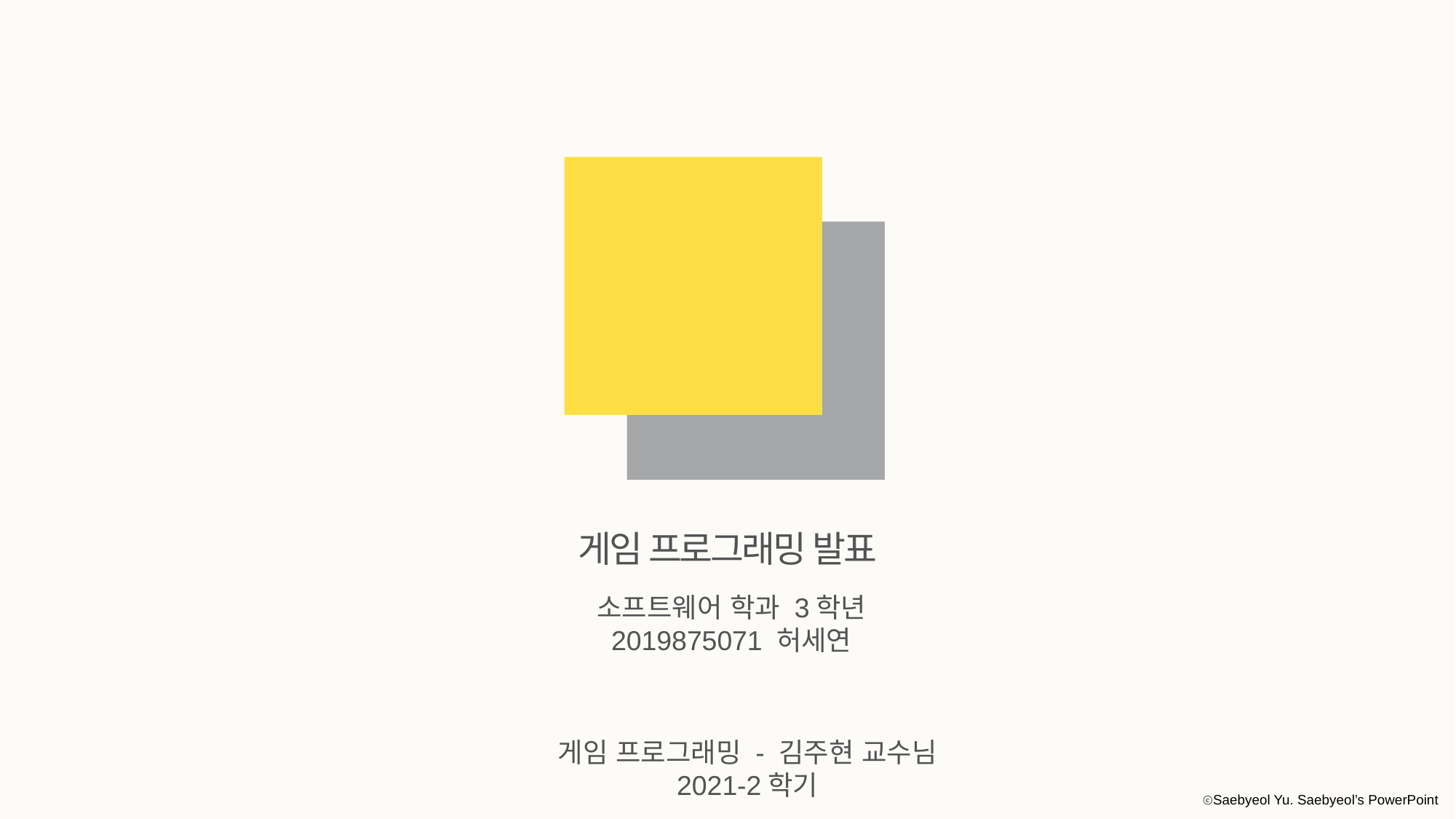

게임 프로그래밍 발표
소프트웨어 학과 3학년
2019875071 허세연
게임 프로그래밍 - 김주현 교수님
2021-2학기